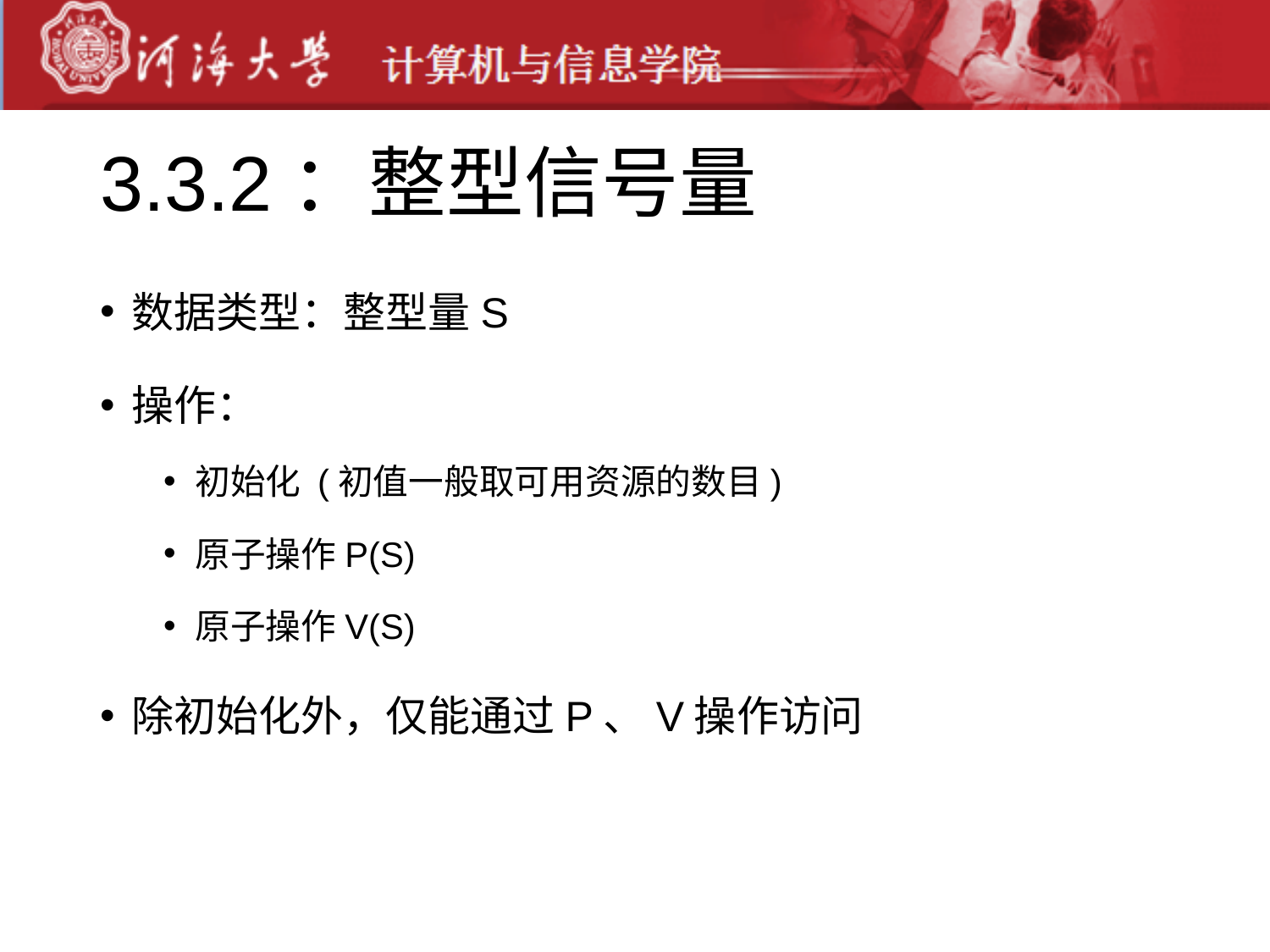

# 3.3.2：整型信号量
数据类型：整型量S
操作：
初始化 (初值一般取可用资源的数目)
原子操作P(S)
原子操作V(S)
除初始化外，仅能通过P、V操作访问